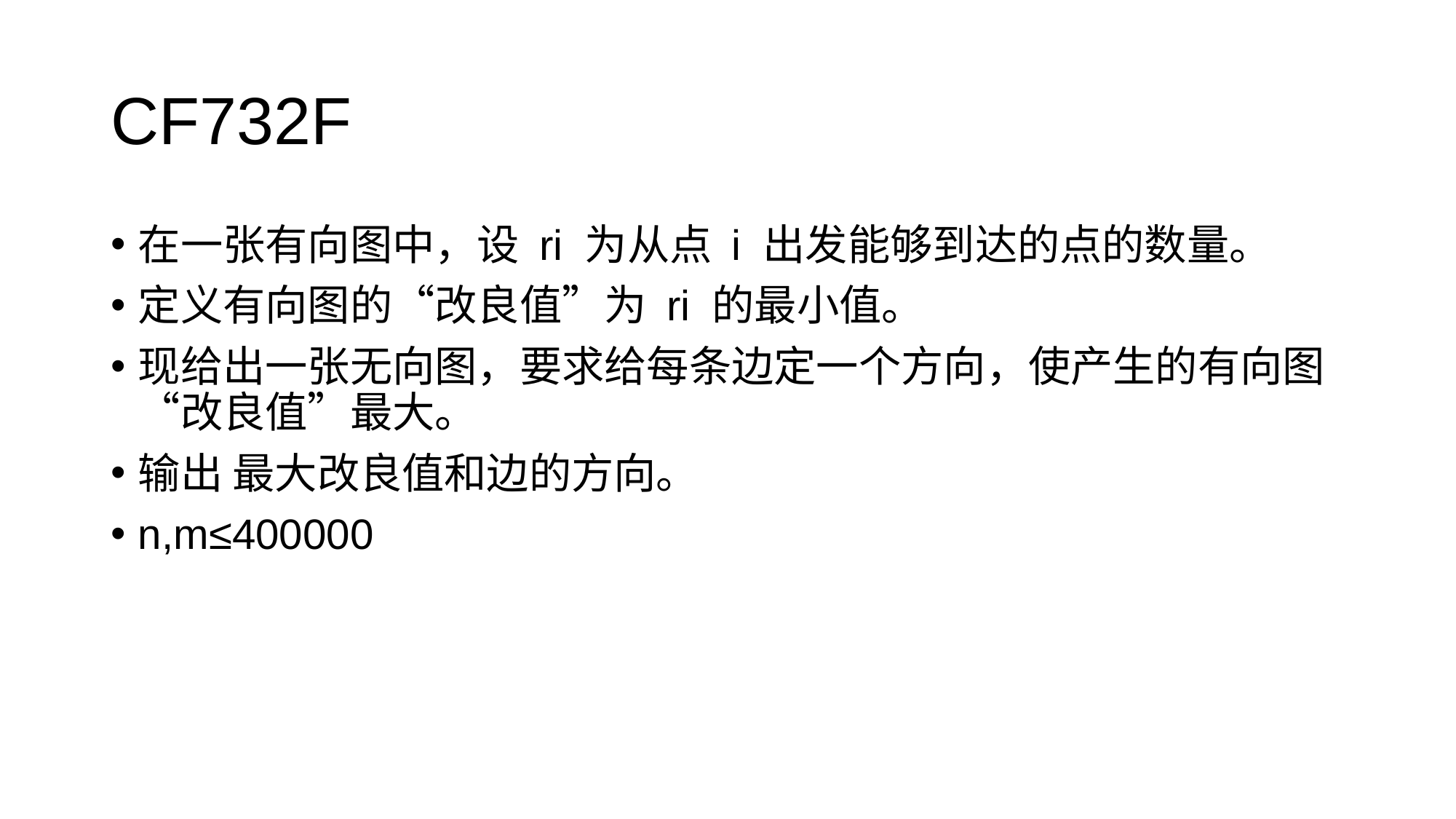

# CF732F
在一张有向图中，设 ri 为从点 i 出发能够到达的点的数量。
定义有向图的“改良值”为 ri 的最小值。
现给出一张无向图，要求给每条边定一个方向，使产生的有向图“改良值”最大。
输出 最大改良值和边的方向。
n,m≤400000